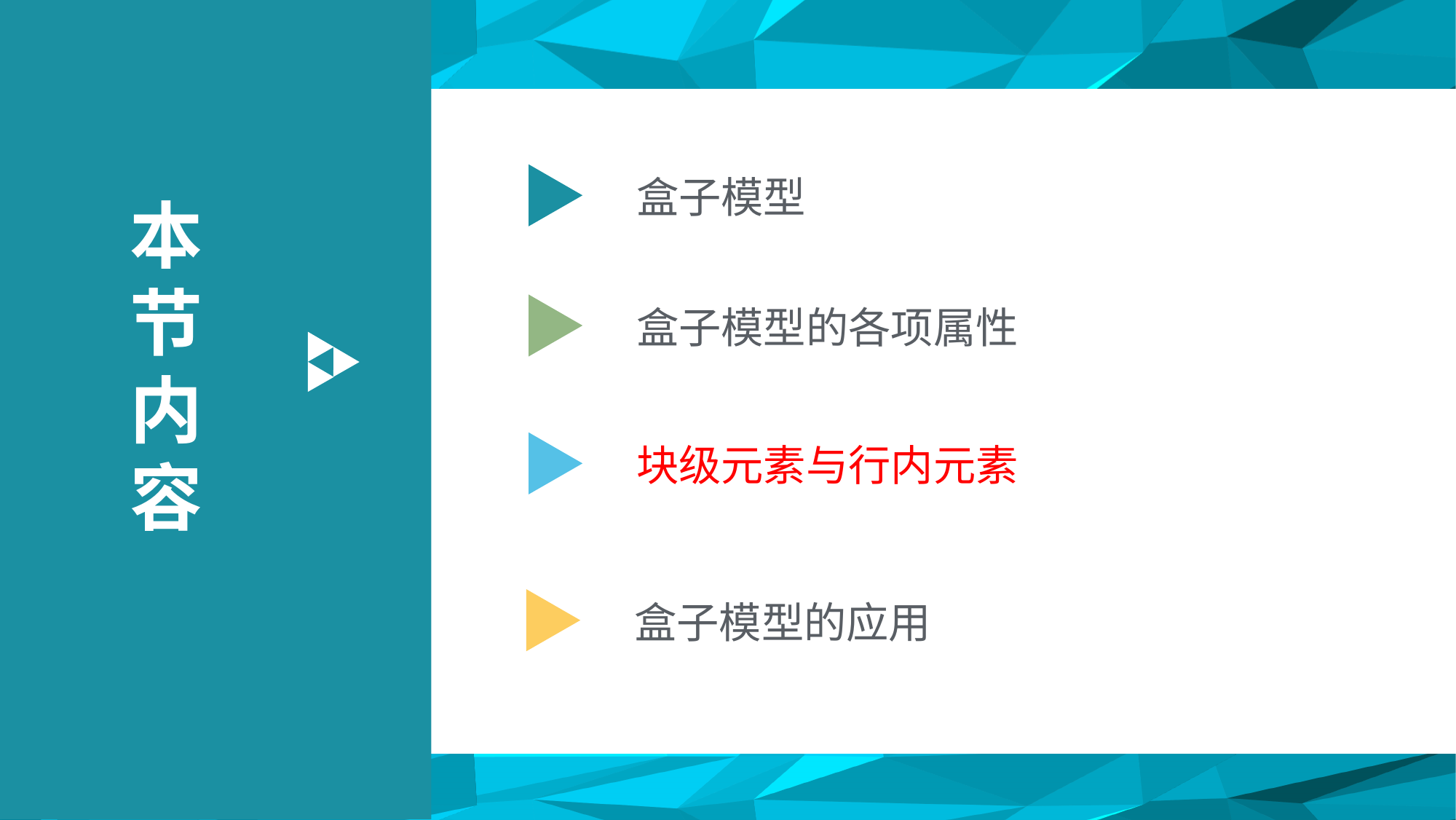

盒子模型

本
节
内
容
盒子模型的各项属性

块级元素与行内元素

盒子模型的应用